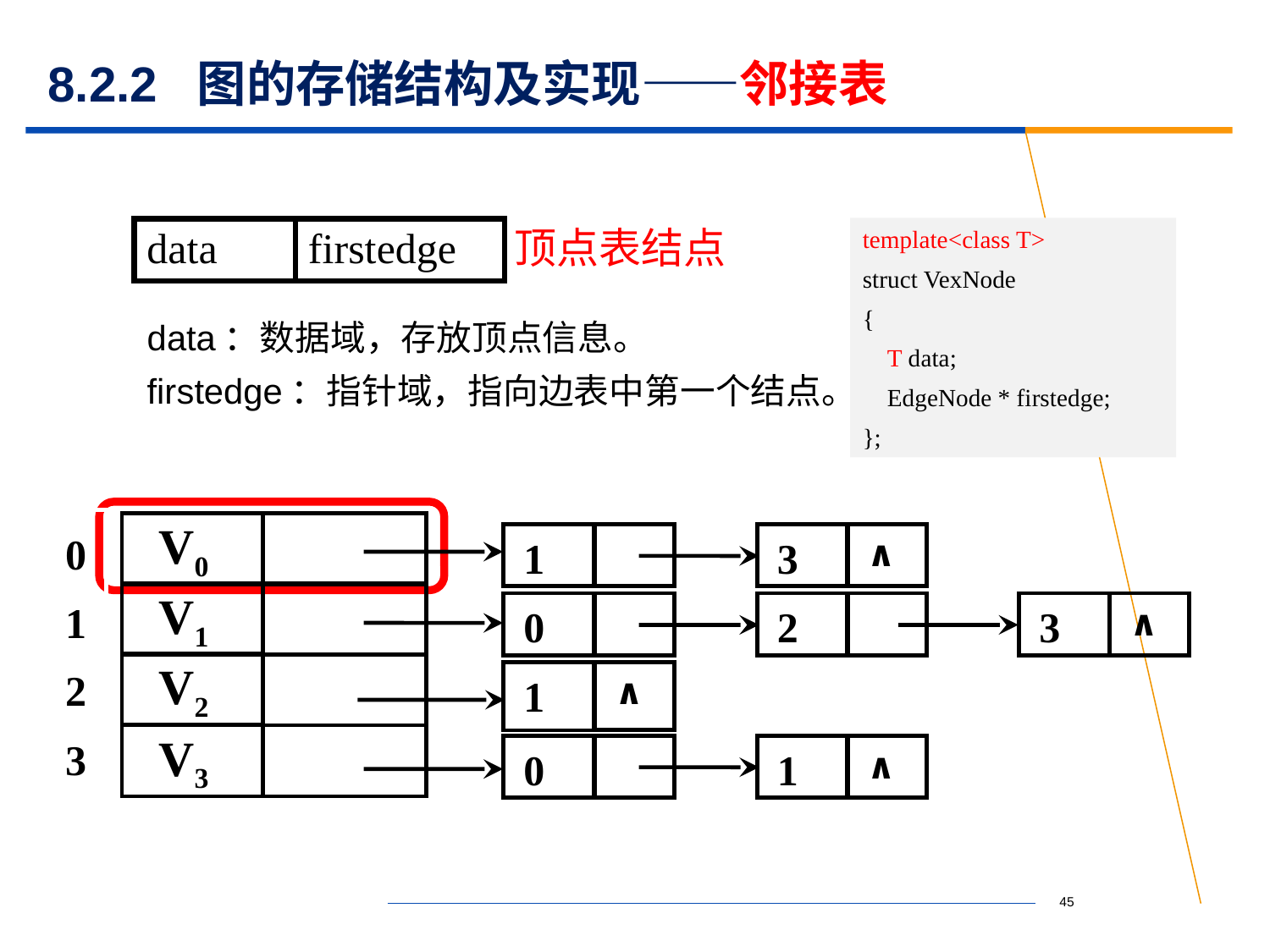

# 8.2.2  图的存储结构及实现——邻接表
template<class T>
struct VexNode
{
    T data;
    EdgeNode * firstedge;
};
data
firstedge
顶点表结点
data：数据域，存放顶点信息。
firstedge：指针域，指向边表中第一个结点。

0
1
2
3
  V0

1

3
∧

  V1

0

2

3
∧

  V2

1
∧

  V3

0

1
∧